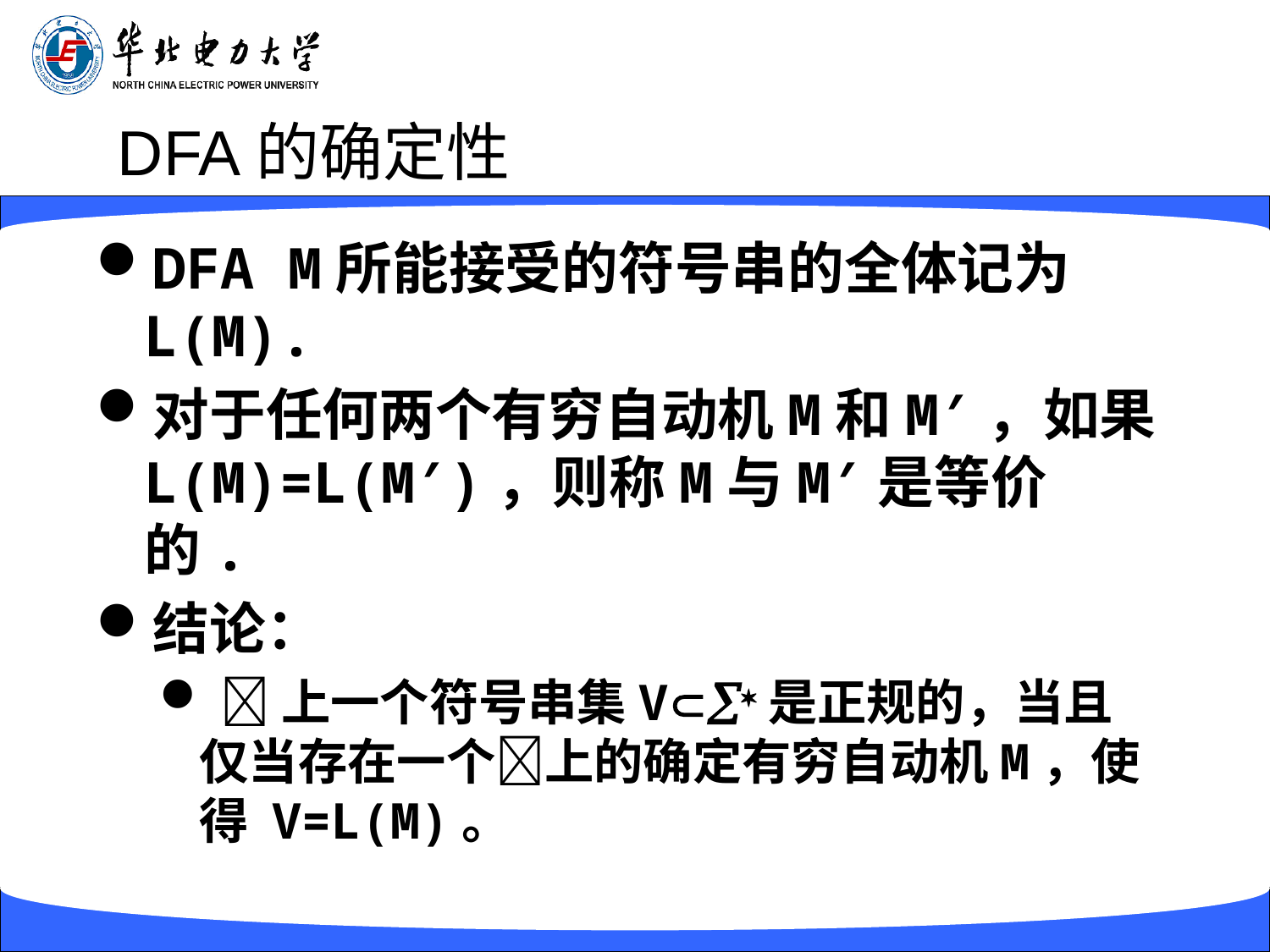

# DFA的确定性
DFA M所能接受的符号串的全体记为L(M).
对于任何两个有穷自动机M和M′，如果L(M)=L(M′)，则称M与M′是等价的.
结论：
 ∑上一个符号串集V⊂∑∗是正规的，当且仅当存在一个∑上的确定有穷自动机M，使得 V=L(M)。